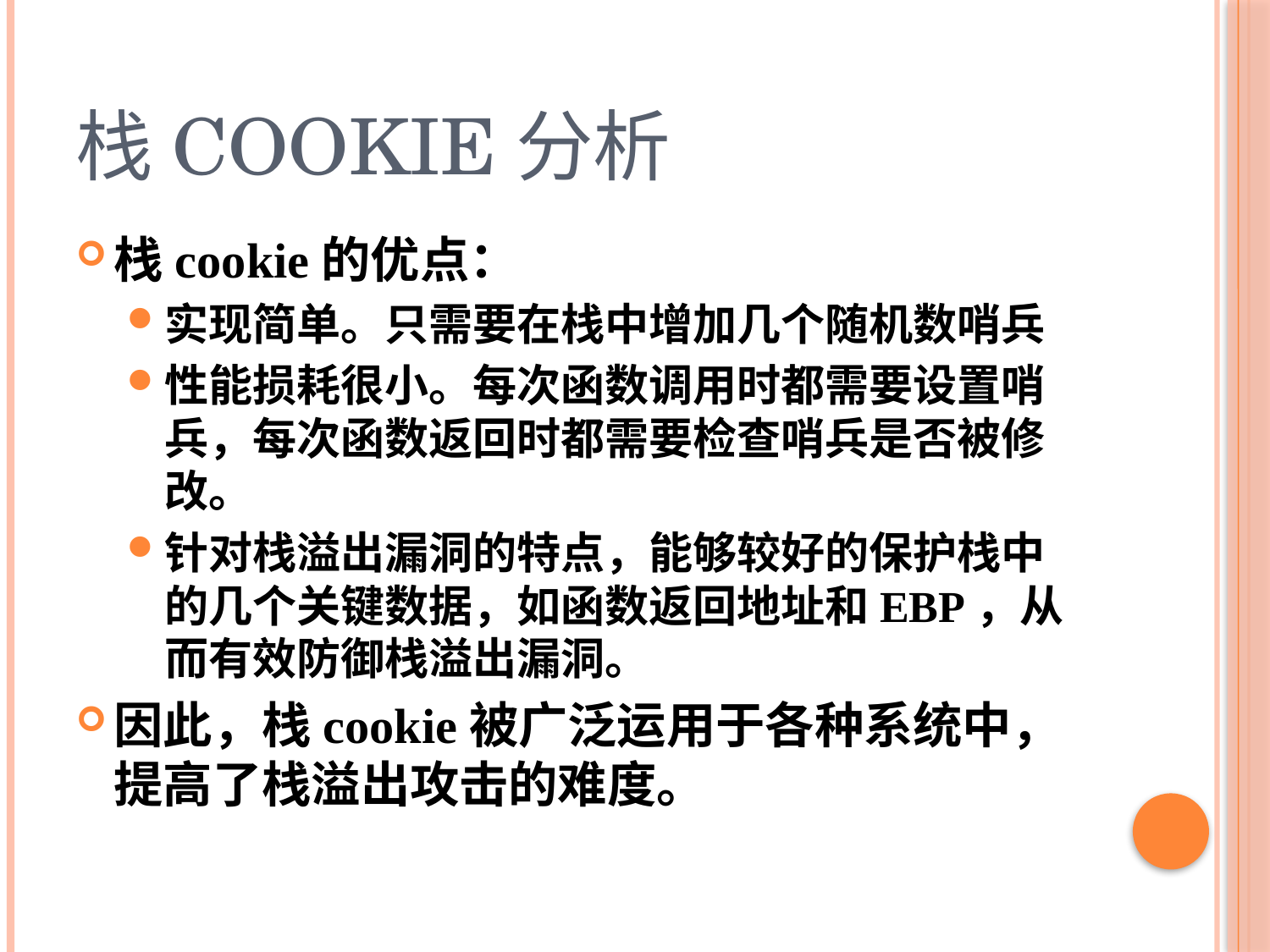

# 栈cookie分析
栈cookie的优点：
实现简单。只需要在栈中增加几个随机数哨兵
性能损耗很小。每次函数调用时都需要设置哨兵，每次函数返回时都需要检查哨兵是否被修改。
针对栈溢出漏洞的特点，能够较好的保护栈中的几个关键数据，如函数返回地址和EBP，从而有效防御栈溢出漏洞。
因此，栈cookie被广泛运用于各种系统中，提高了栈溢出攻击的难度。